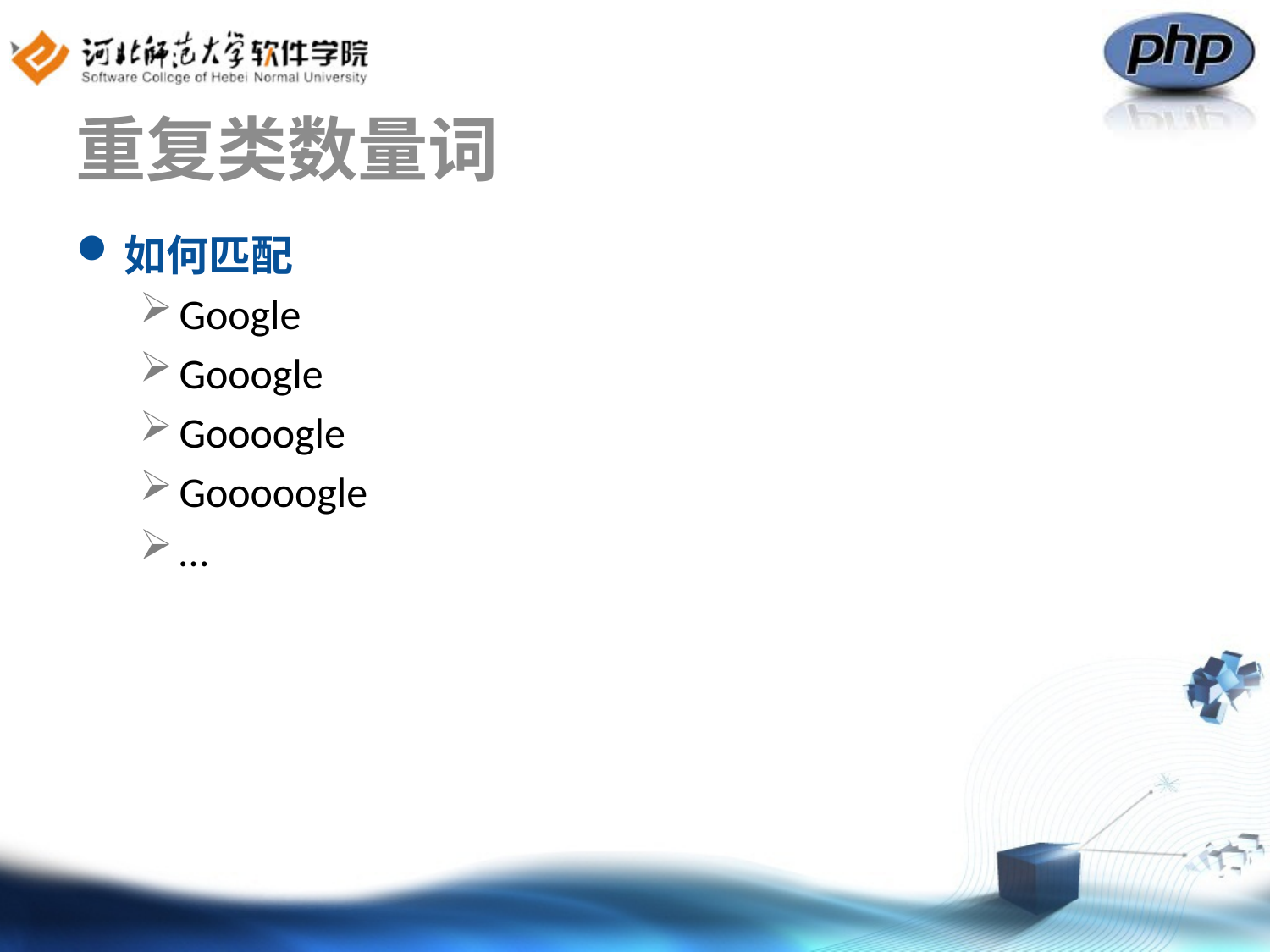

# 重复类数量词
如何匹配
Google
Gooogle
Goooogle
Gooooogle
…